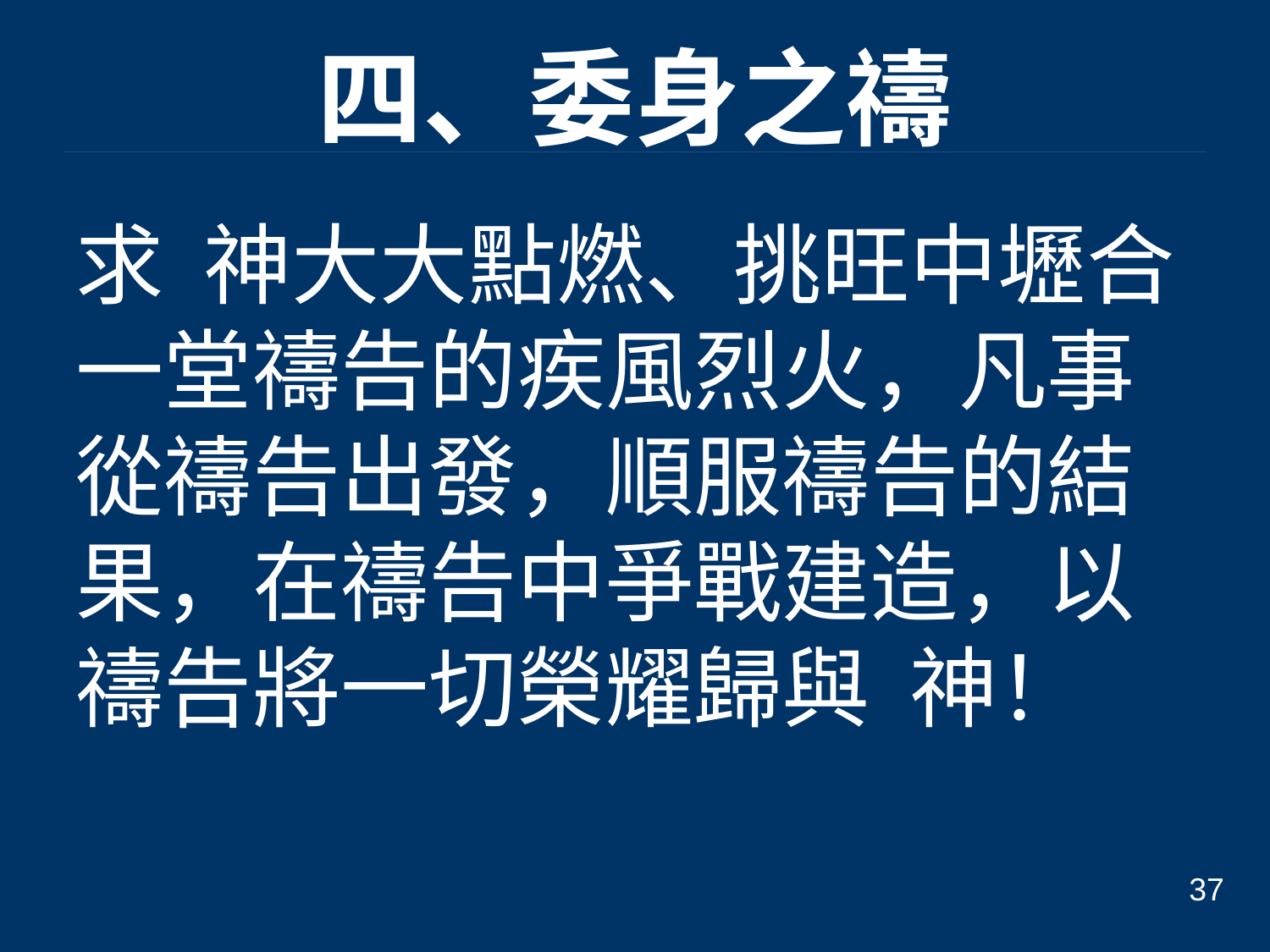

四、委身之禱

求  神大大點燃、挑旺中壢合一堂禱告的疾風烈火，凡事從禱告出發，順服禱告的結果，在禱告中爭戰建造，以禱告將一切榮耀歸與  神！
37